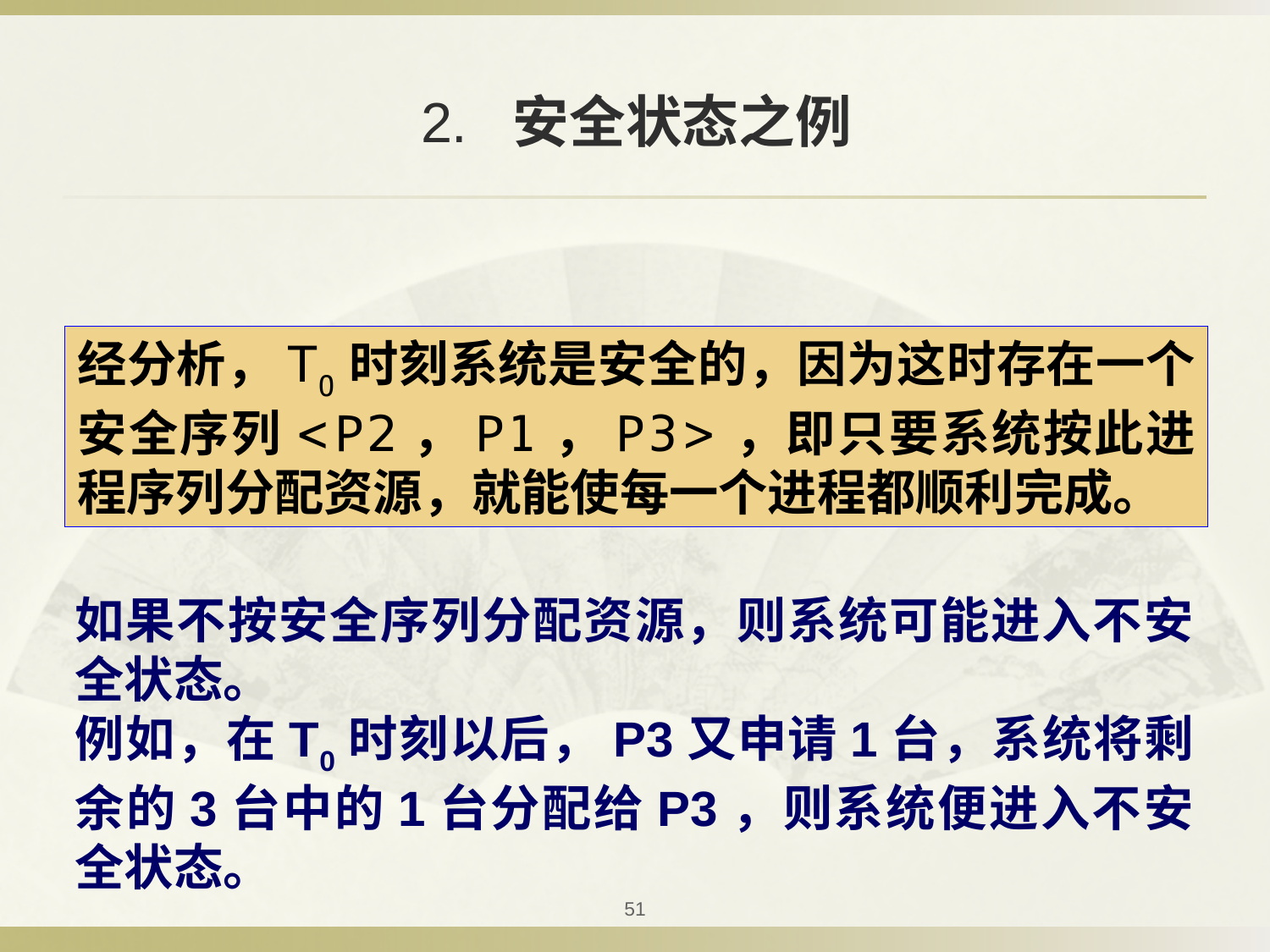

# 2.  安全状态之例
经分析，T0时刻系统是安全的，因为这时存在一个安全序列<P2，P1，P3>，即只要系统按此进程序列分配资源，就能使每一个进程都顺利完成。
如果不按安全序列分配资源，则系统可能进入不安全状态。
例如，在T0时刻以后，P3又申请1台，系统将剩余的3台中的1台分配给P3，则系统便进入不安全状态。
51